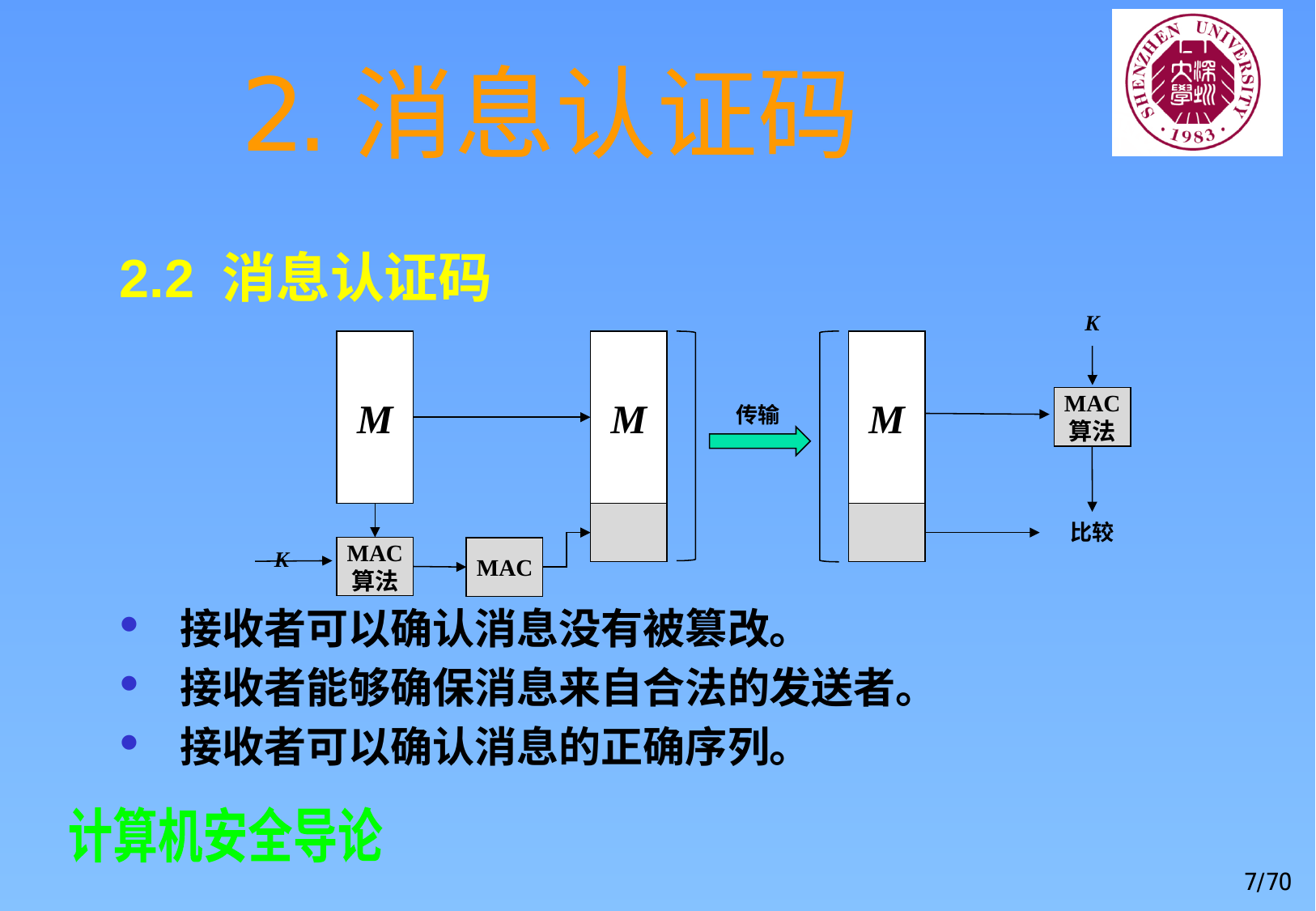

# 2.消息认证码
2.2 消息认证码

接收者可以确认消息没有被篡改。
接收者能够确保消息来自合法的发送者。
接收者可以确认消息的正确序列。
K
M
M

M
MAC
算法
传输

比较
MAC
算法
MAC
K
7/70